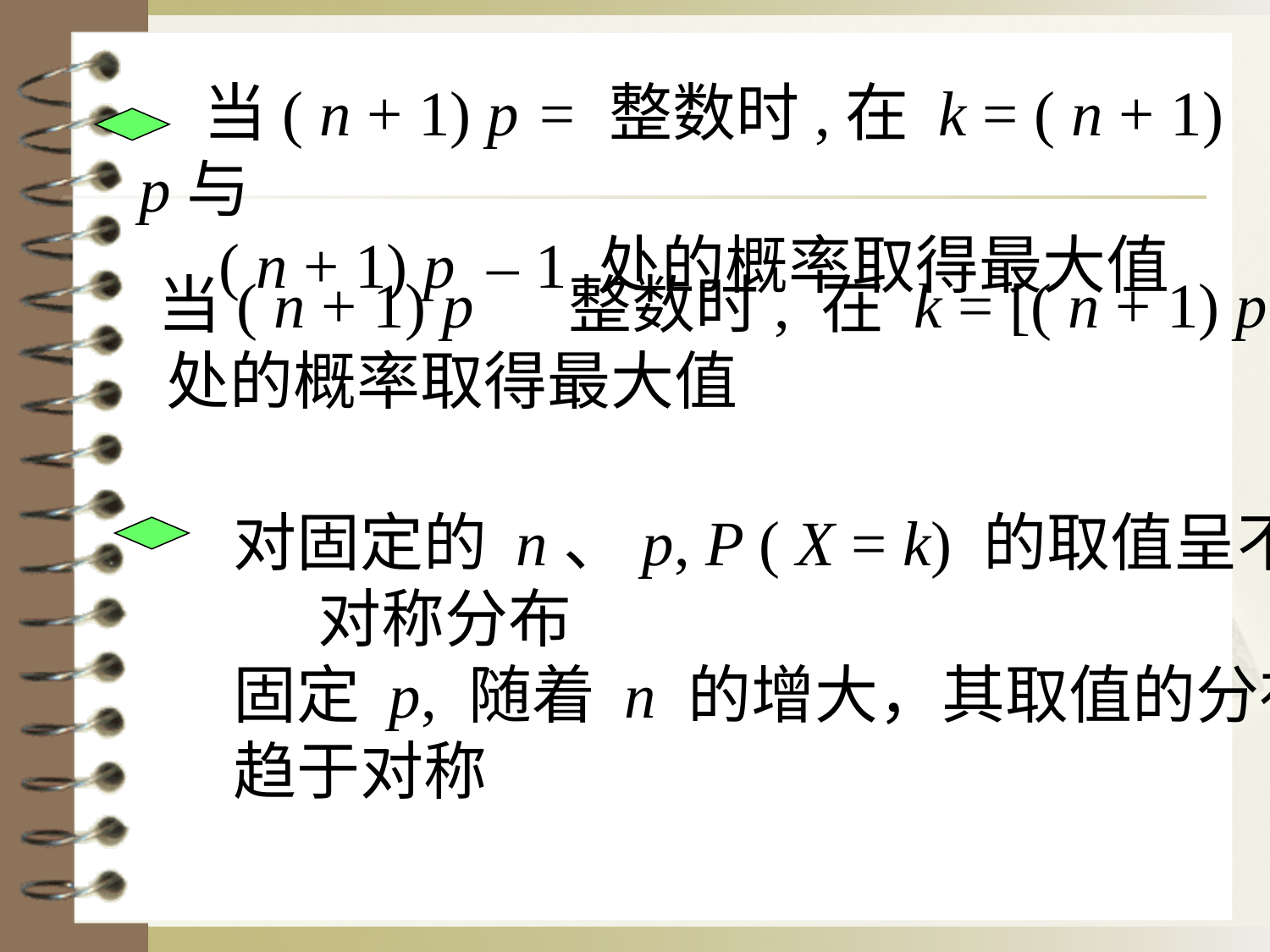

当( n + 1) p = 整数时,在 k = ( n + 1) p与
     ( n + 1) p  – 1 处的概率取得最大值

    当( n + 1) p ≠ 整数时, 在 k = [( n + 1) p ]
    处的概率取得最大值
对固定的 n、p, P ( X = k) 的取值呈不         对称分布
固定 p, 随着 n 的增大，其取值的分布
趋于对称